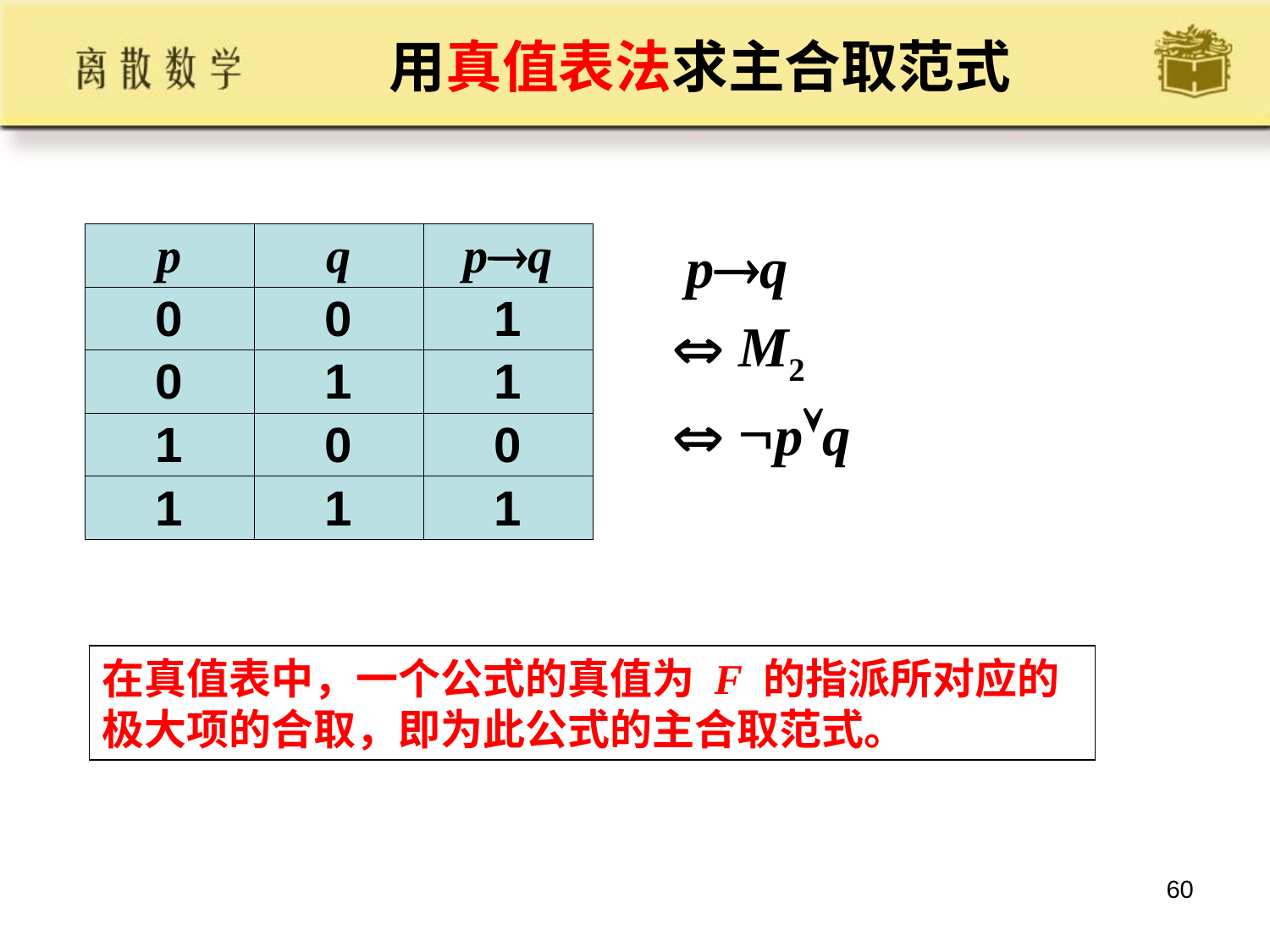

# 用真值表法求主合取范式
| p | q | p→q |
| --- | --- | --- |
| 0 | 0 | 1 |
| 0 | 1 | 1 |
| 1 | 0 | 0 |
| 1 | 1 | 1 |
  p→q
 ⇔ M2
 ⇔ ¬p∨q
在真值表中，一个公式的真值为 F 的指派所对应的极大项的合取，即为此公式的主合取范式。
60